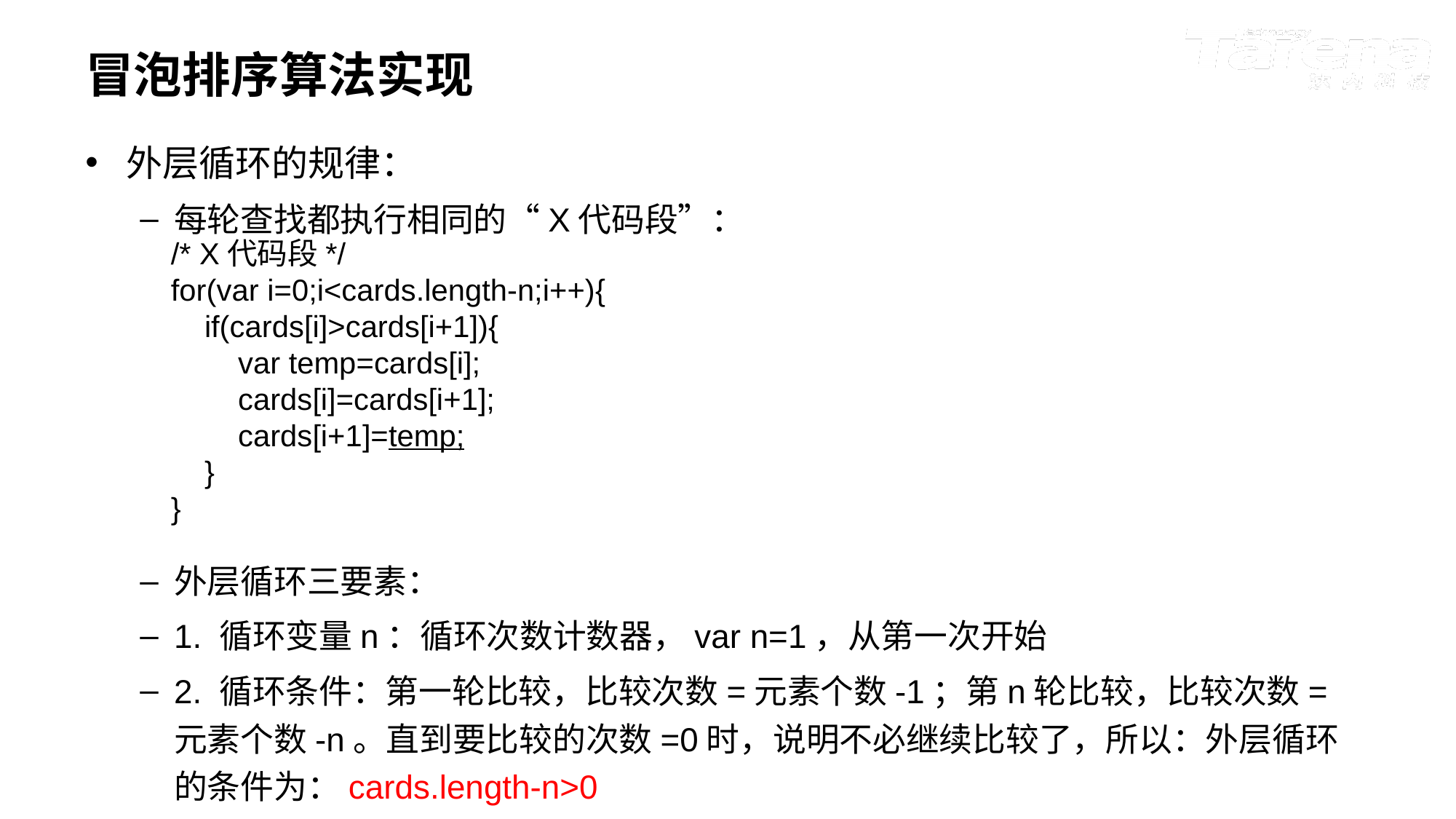

# 冒泡排序算法实现
外层循环的规律：
每轮查找都执行相同的“X代码段”：

外层循环三要素：
1. 循环变量n：循环次数计数器，var n=1，从第一次开始
2. 循环条件：第一轮比较，比较次数=元素个数-1；第n轮比较，比较次数=元素个数-n。直到要比较的次数=0时，说明不必继续比较了，所以：外层循环的条件为：cards.length-n>0
/* X代码段*/
for(var i=0;i<cards.length-n;i++){
    if(cards[i]>cards[i+1]){
        var temp=cards[i];
        cards[i]=cards[i+1];
        cards[i+1]=temp;
    }
}